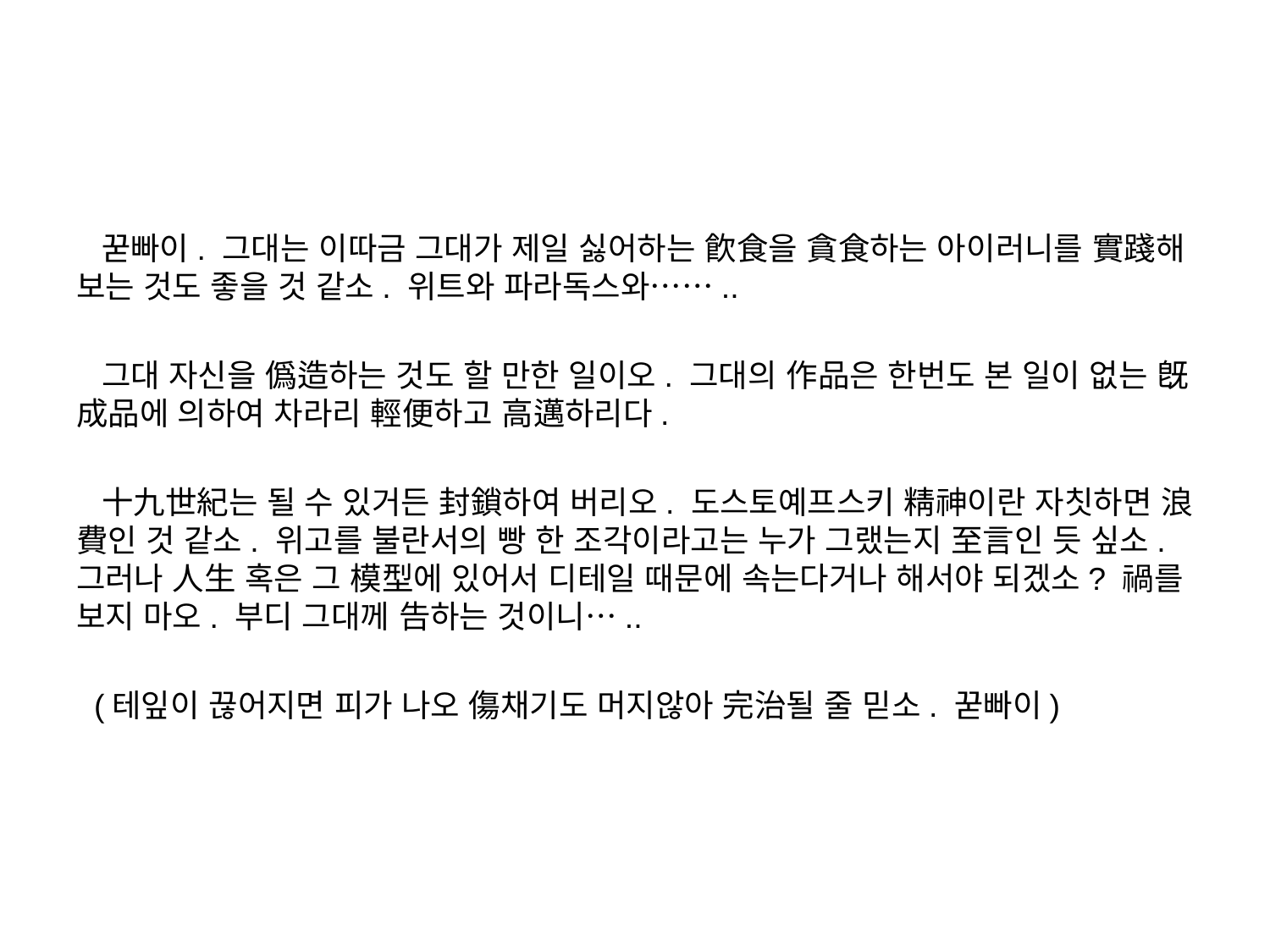

꾿빠이. 그대는 이따금 그대가 제일 싫어하는 飮食을 貪食하는 아이러니를 實踐해 보는 것도 좋을 것 같소. 위트와 파라독스와……..

  그대 자신을 僞造하는 것도 할 만한 일이오. 그대의 作品은 한번도 본 일이 없는 旣成品에 의하여 차라리 輕便하고 高邁하리다.

  十九世紀는 될 수 있거든 封鎖하여 버리오. 도스토예프스키 精神이란 자칫하면 浪費인 것 같소. 위고를 불란서의 빵 한 조각이라고는 누가 그랬는지 至言인 듯 싶소. 그러나 人生 혹은 그 模型에 있어서 디테일 때문에 속는다거나 해서야 되겠소? 禍를 보지 마오. 부디 그대께 告하는 것이니…..

  (테잎이 끊어지면 피가 나오 傷채기도 머지않아 完治될 줄 믿소. 꾿빠이)